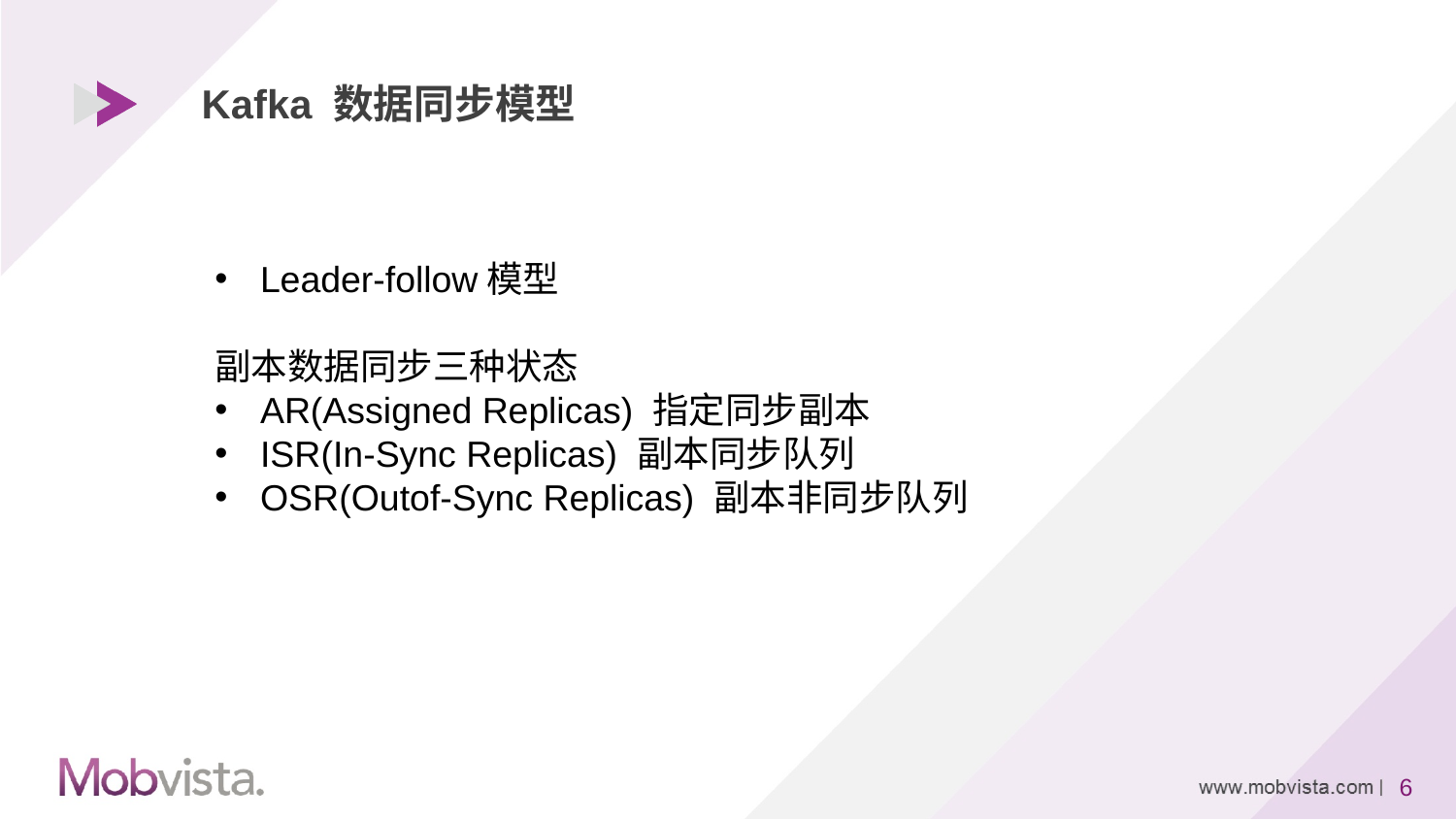

# Kafka 数据同步模型
Leader-follow模型

副本数据同步三种状态
AR(Assigned Replicas) 指定同步副本
ISR(In-Sync Replicas) 副本同步队列
OSR(Outof-Sync Replicas) 副本非同步队列
6